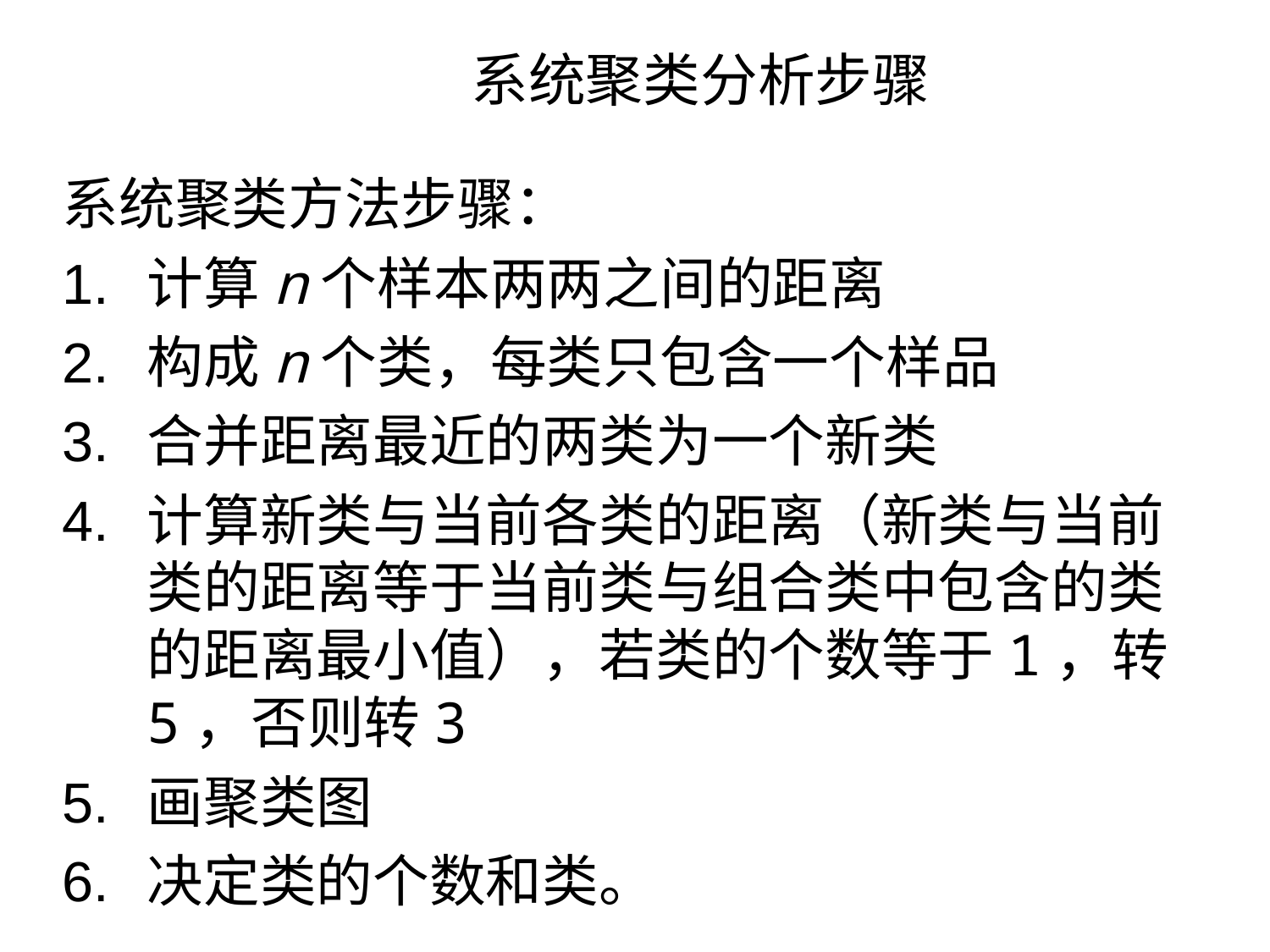

# 系统聚类分析步骤
系统聚类方法步骤：
计算n个样本两两之间的距离
构成n个类，每类只包含一个样品
合并距离最近的两类为一个新类
计算新类与当前各类的距离（新类与当前类的距离等于当前类与组合类中包含的类的距离最小值），若类的个数等于1，转5，否则转3
画聚类图
决定类的个数和类。